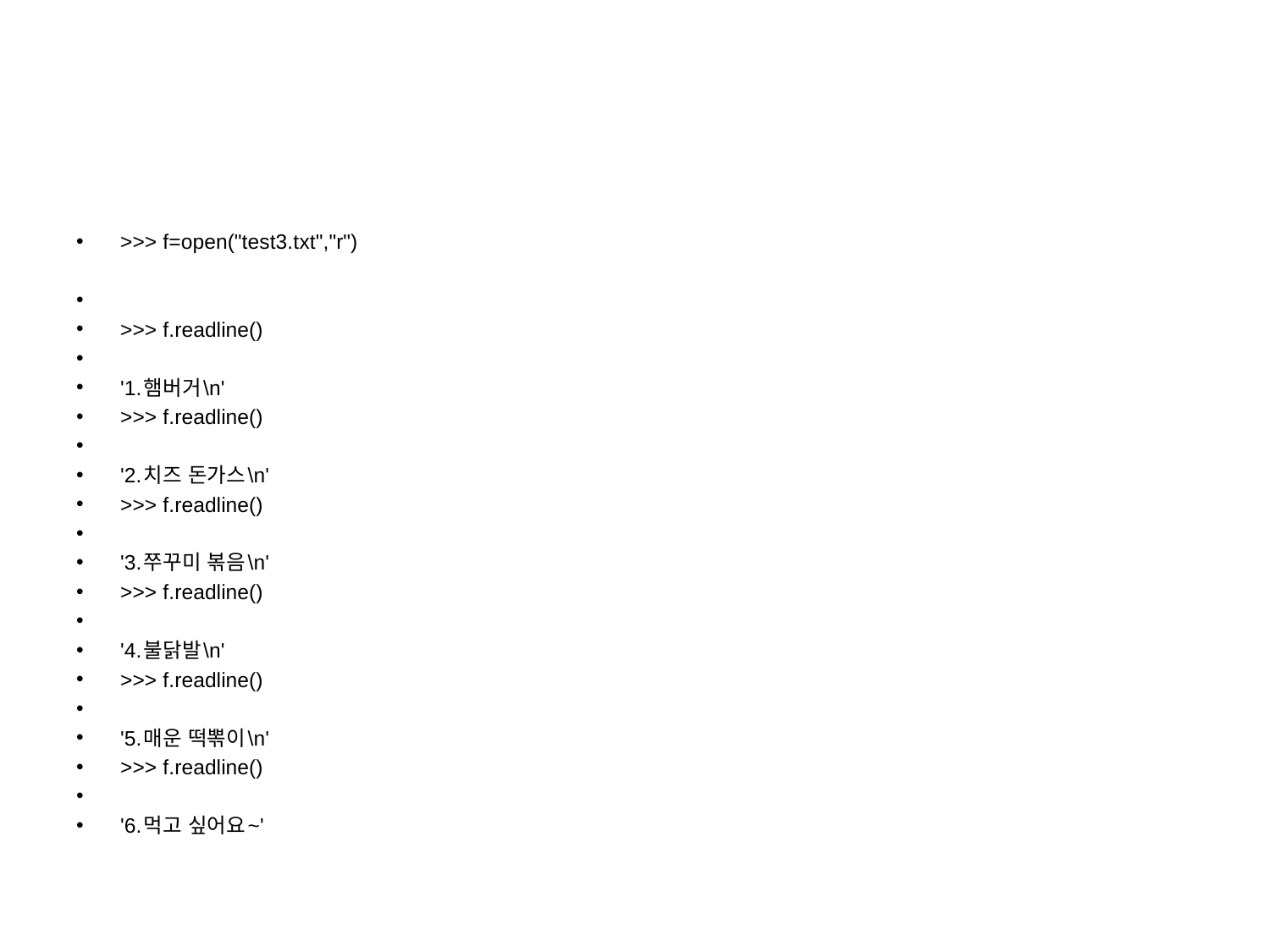

#
>>> f=open("test3.txt","r")

>>> f.readline()

'1.햄버거\n'
>>> f.readline()

'2.치즈 돈가스\n'
>>> f.readline()

'3.쭈꾸미 볶음\n'
>>> f.readline()

'4.불닭발\n'
>>> f.readline()

'5.매운 떡뽂이\n'
>>> f.readline()

'6.먹고 싶어요~'